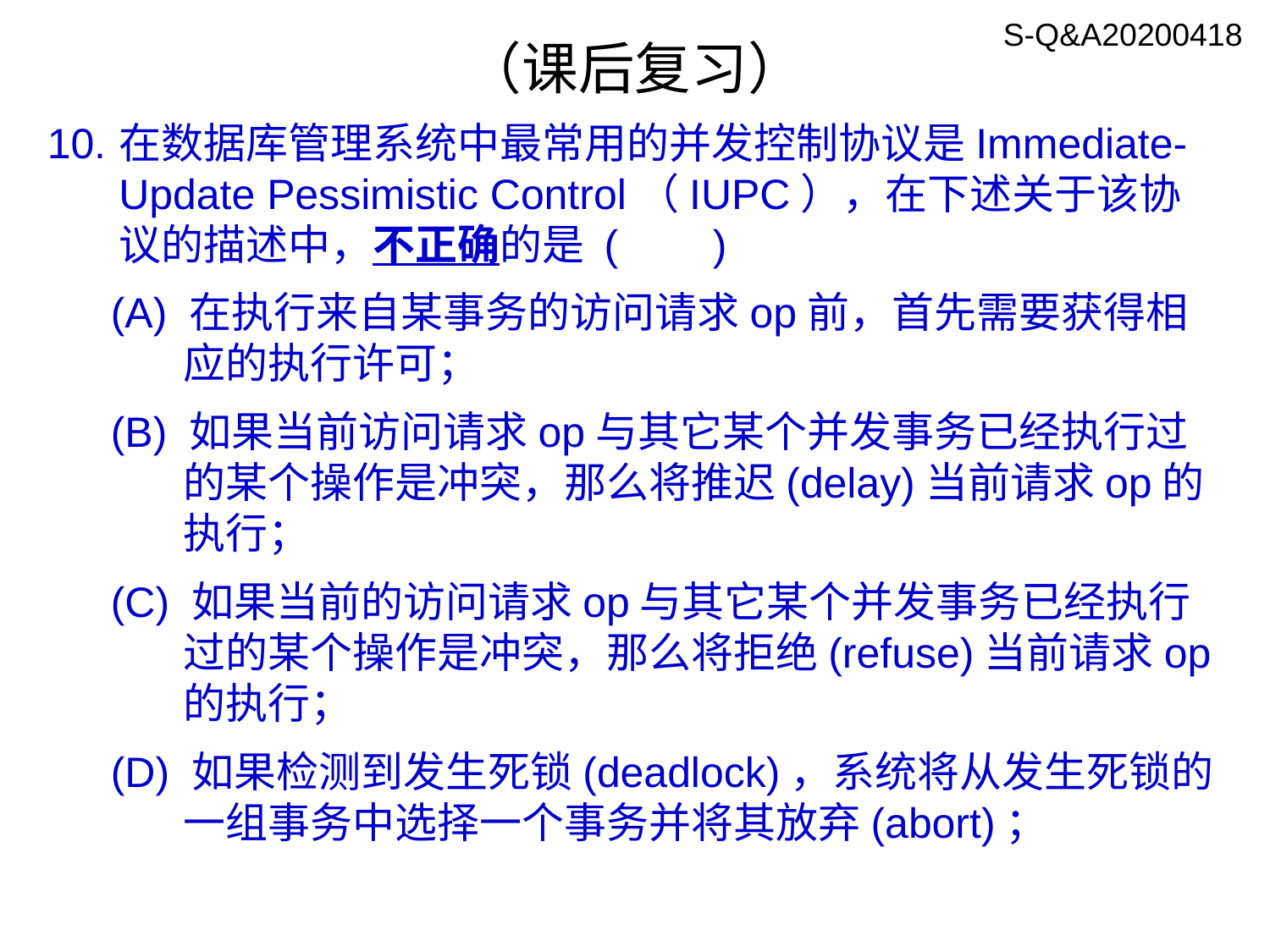

S-Q&A20200418
# （课后复习）
在数据库管理系统中最常用的并发控制协议是Immediate-Update Pessimistic Control（IUPC），在下述关于该协议的描述中，不正确的是 (        )
(A) 在执行来自某事务的访问请求op前，首先需要获得相应的执行许可；
(B) 如果当前访问请求op与其它某个并发事务已经执行过的某个操作是冲突，那么将推迟(delay)当前请求op的执行；
(C) 如果当前的访问请求op与其它某个并发事务已经执行过的某个操作是冲突，那么将拒绝(refuse)当前请求op的执行；
(D) 如果检测到发生死锁(deadlock)，系统将从发生死锁的一组事务中选择一个事务并将其放弃(abort)；